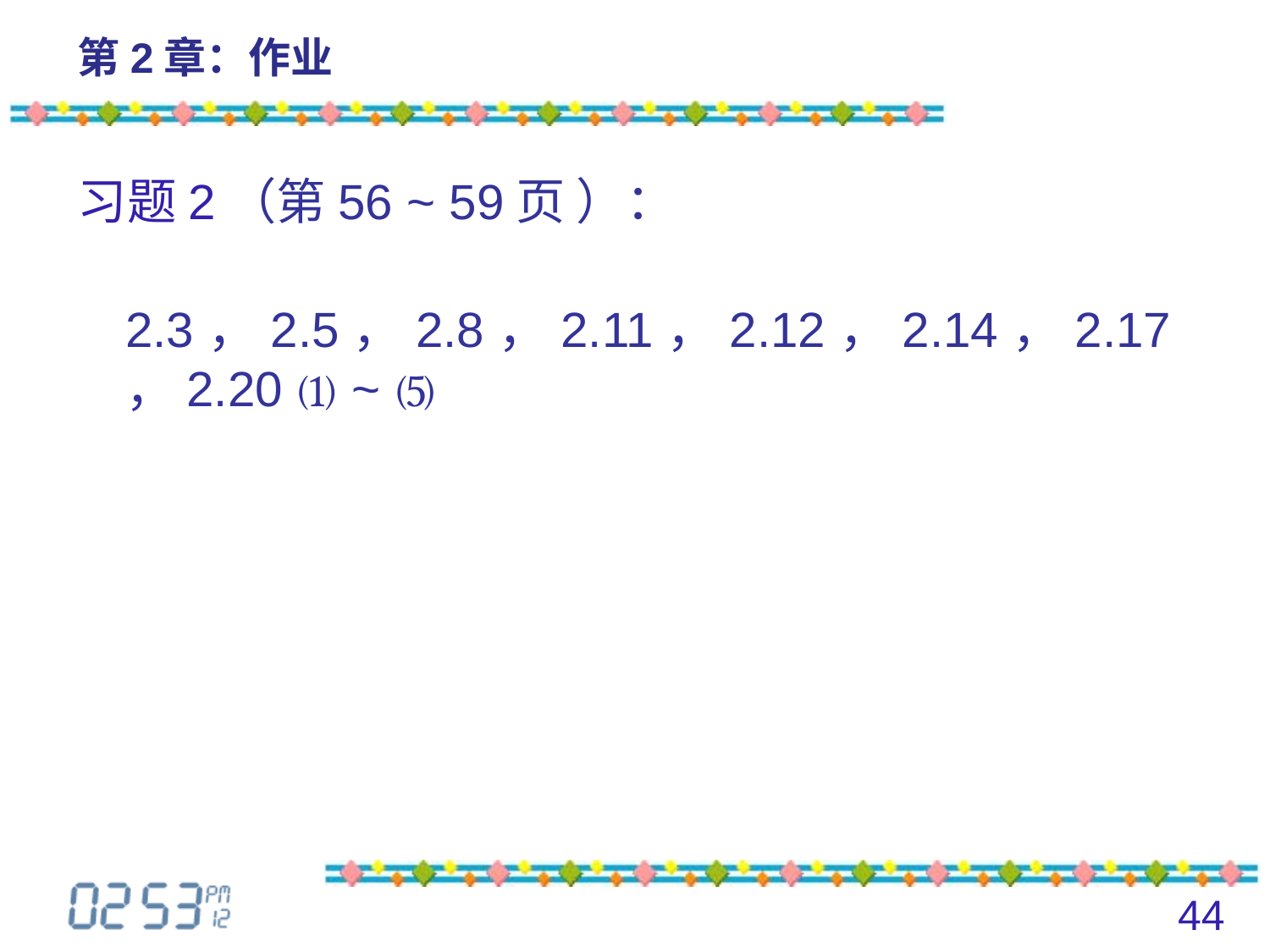

# 第2章：作业
习题2（第56 ~ 59页 ）：
	2.3，2.5，2.8，2.11，2.12，2.14，2.17，2.20 ⑴ ~ ⑸